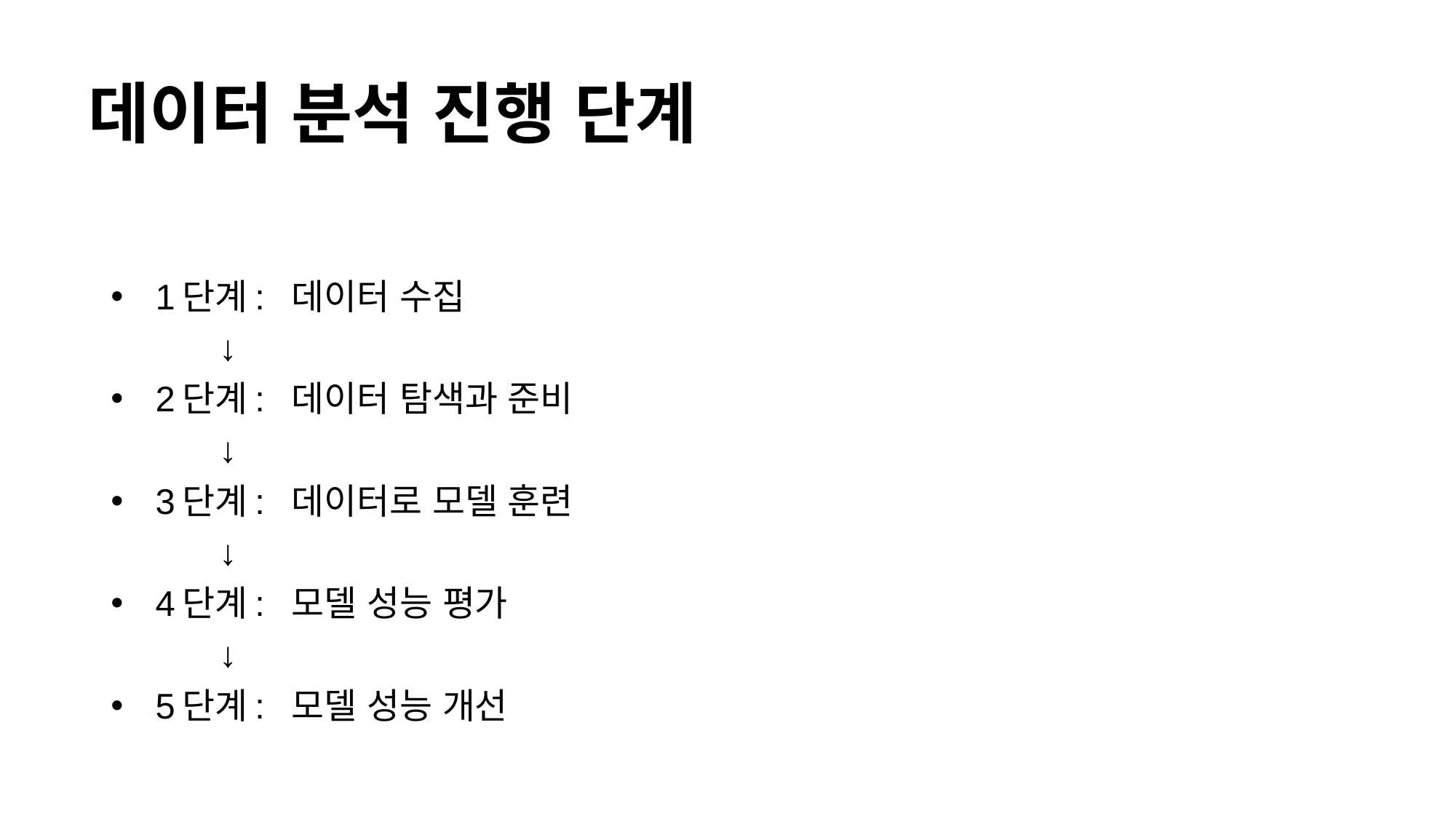

# 데이터 분석 진행 단계

  1단계:  데이터 수집
           ↓
  2단계:  데이터 탐색과 준비
           ↓
  3단계:  데이터로 모델 훈련
           ↓
  4단계:  모델 성능 평가
           ↓
  5단계:  모델 성능 개선